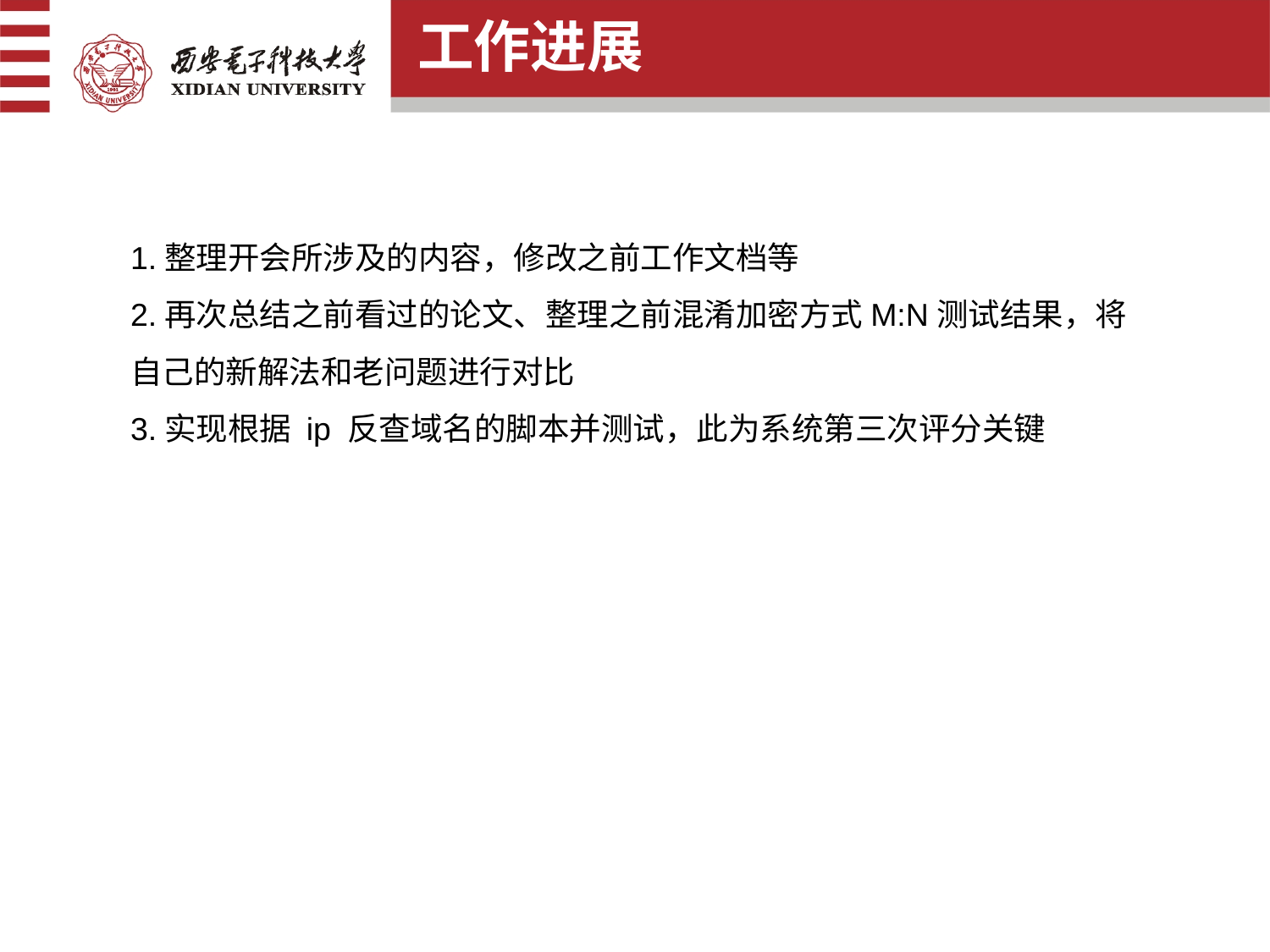

工作进展
1.整理开会所涉及的内容，修改之前工作文档等
2.再次总结之前看过的论文、整理之前混淆加密方式M:N测试结果，将自己的新解法和老问题进行对比
3.实现根据 ip 反查域名的脚本并测试，此为系统第三次评分关键